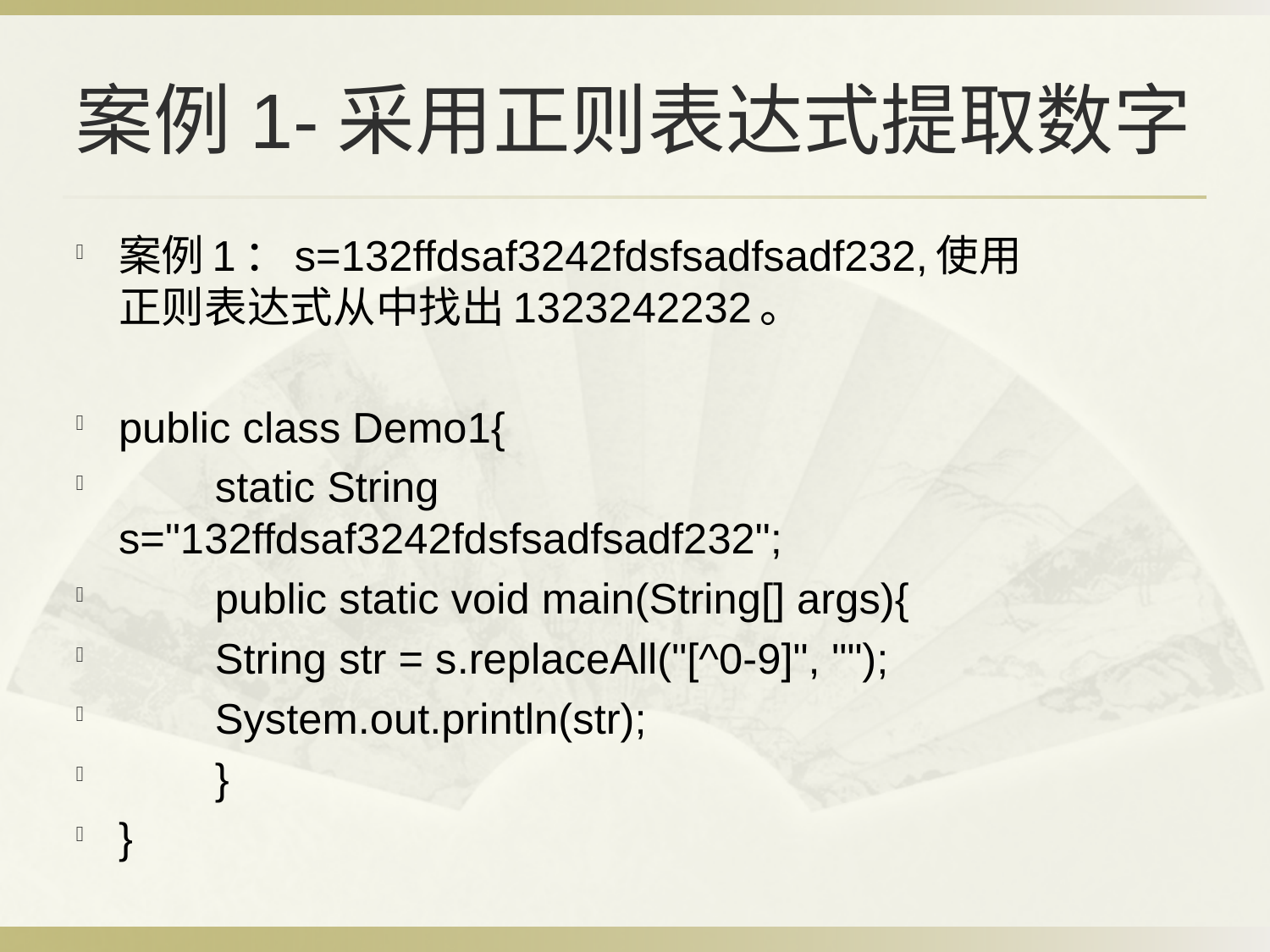

# 案例1-采用正则表达式提取数字
案例1：s=132ffdsaf3242fdsfsadfsadf232,使用正则表达式从中找出1323242232。

public class Demo1{
	static String s="132ffdsaf3242fdsfsadfsadf232";
	public static void main(String[] args){
		String str = s.replaceAll("[^0-9]", "");
		System.out.println(str);
	}
}